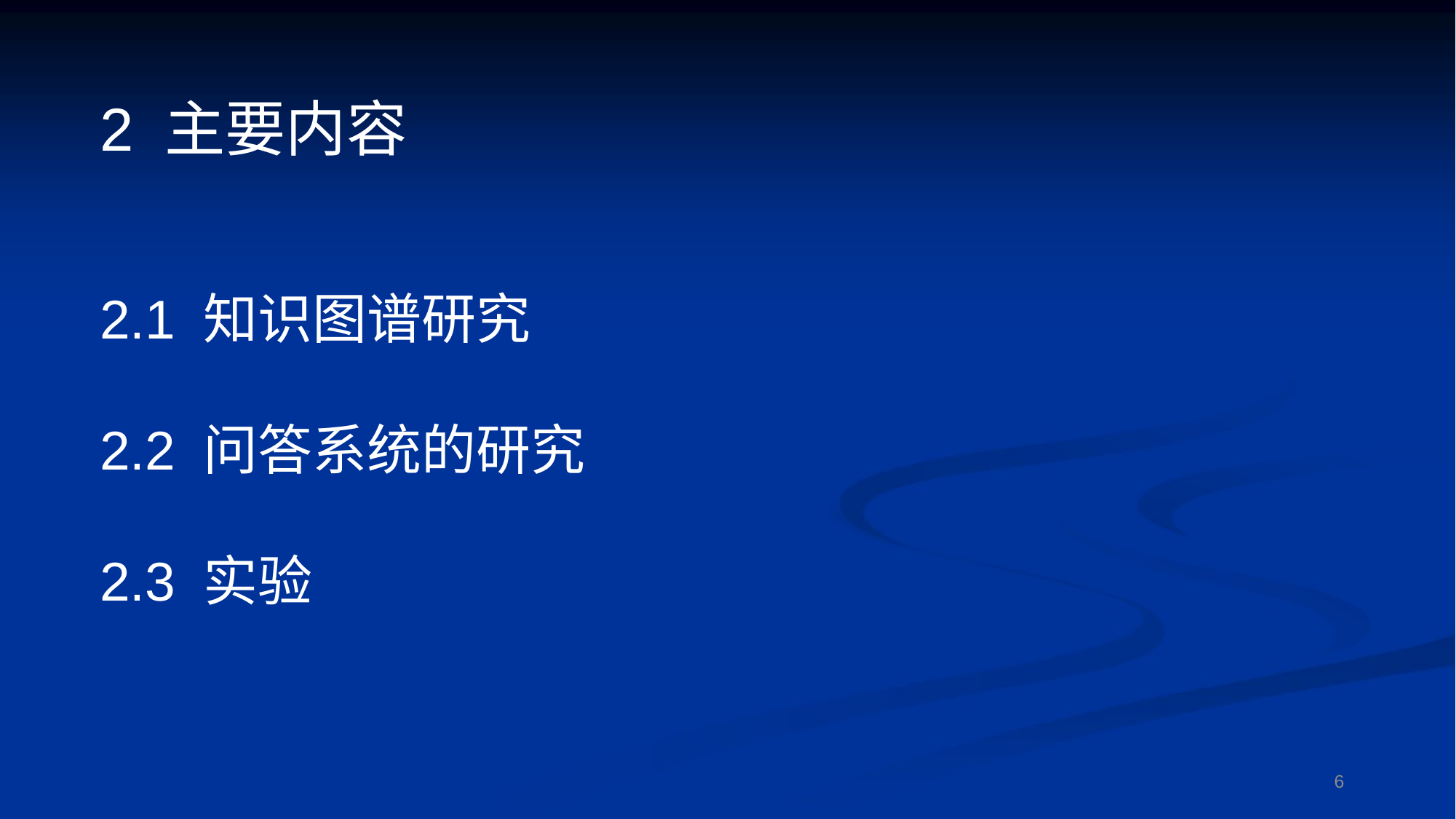

2 主要内容
2.1 知识图谱研究
2.2 问答系统的研究
2.3 实验
6